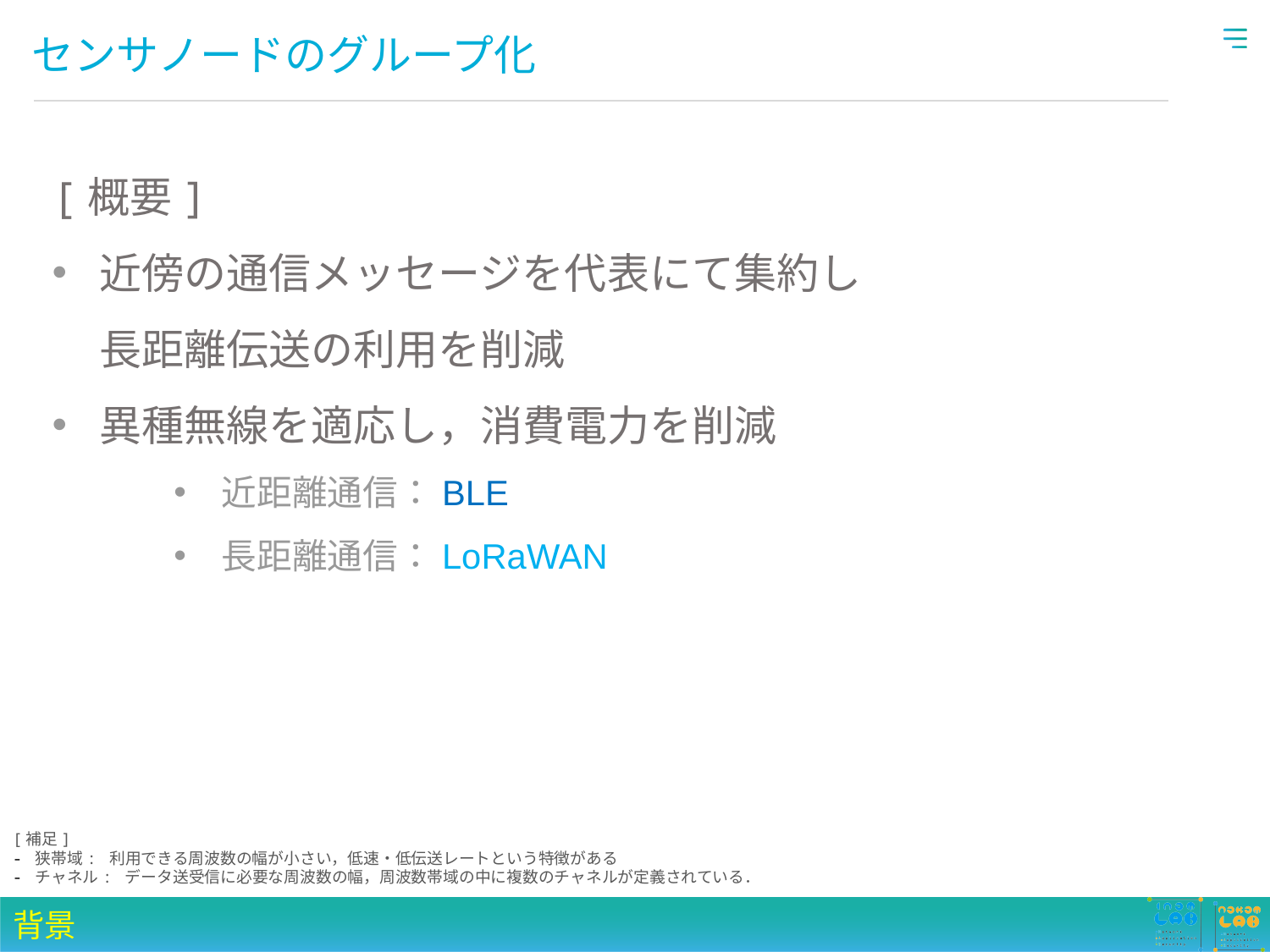

# センサノードのグループ化
[概要]
近傍の通信メッセージを代表にて集約し
長距離伝送の利用を削減
異種無線を適応し，消費電力を削減
近距離通信：BLE
長距離通信：LoRaWAN

[補足]
- 狭帯域: 利用できる周波数の幅が小さい，低速・低伝送レートという特徴がある
- チャネル: データ送受信に必要な周波数の幅，周波数帯域の中に複数のチャネルが定義されている．
背景